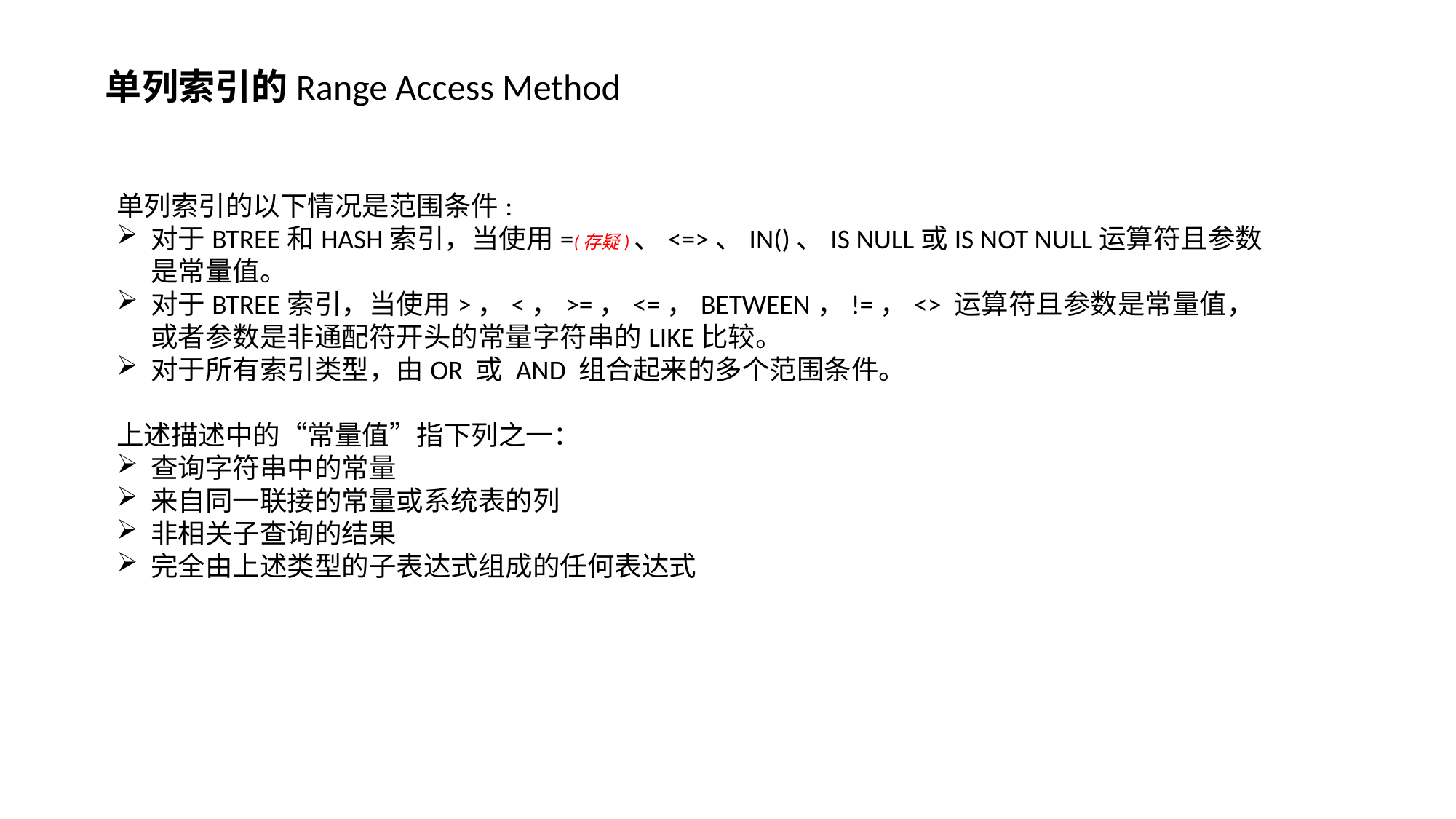

# 单列索引的Range Access Method
单列索引的以下情况是范围条件:
对于BTREE和HASH索引，当使用=(存疑)、<=>、IN()、IS NULL或IS NOT NULL运算符且参数是常量值。
对于BTREE索引，当使用>，<，>=，<=，BETWEEN，!=，<> 运算符且参数是常量值，或者参数是非通配符开头的常量字符串的LIKE比较。
对于所有索引类型，由OR 或 AND 组合起来的多个范围条件。

上述描述中的“常量值”指下列之一：
查询字符串中的常量
来自同一联接的常量或系统表的列
非相关子查询的结果
完全由上述类型的子表达式组成的任何表达式